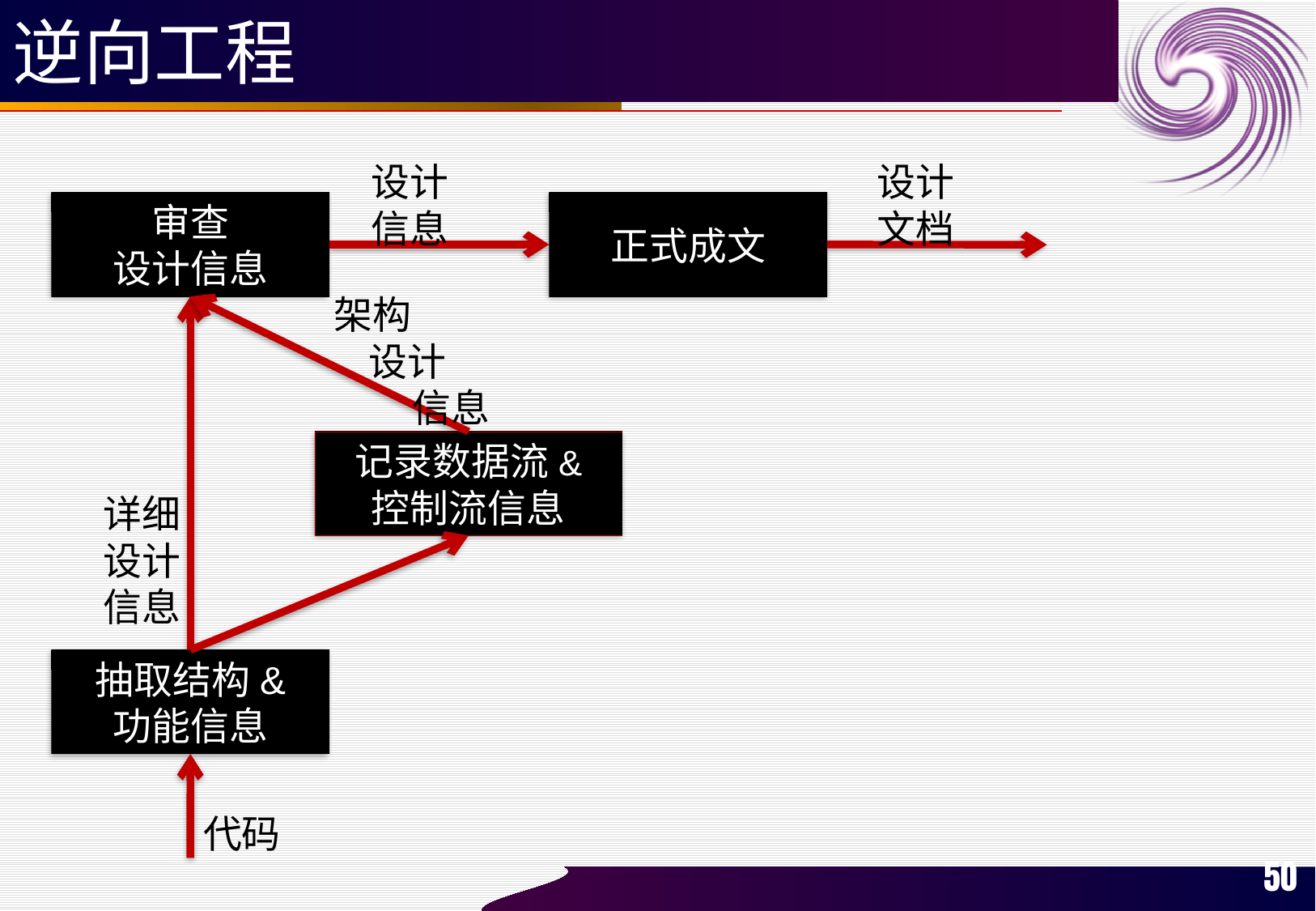

# 逆向工程
设计
信息
设计
文档
审查
设计信息
正式成文
架构
    设计
         信息
记录数据流&
控制流信息
详细
设计
信息
抽取结构&
功能信息
代码
50